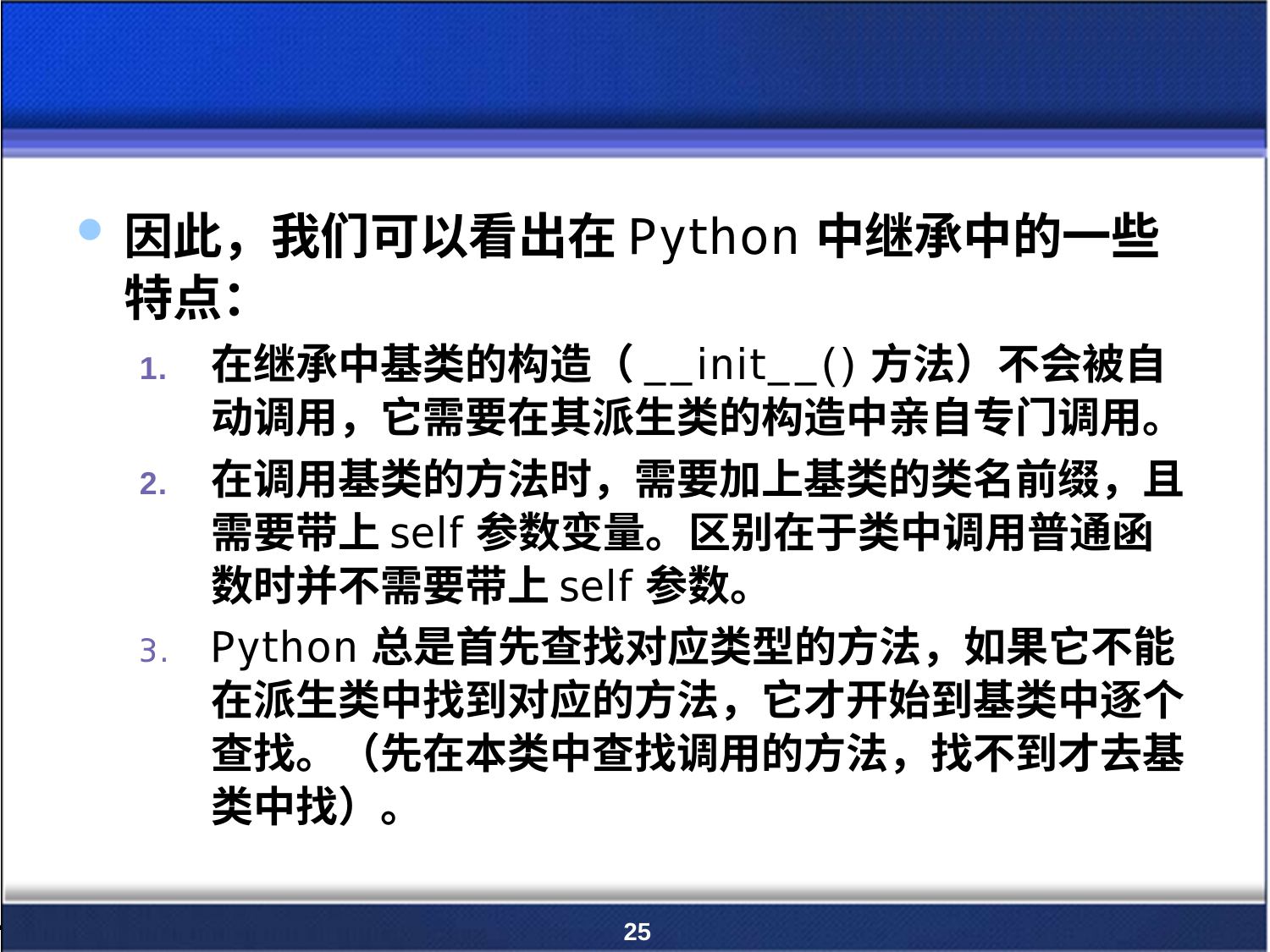

#
因此，我们可以看出在Python中继承中的一些特点：
在继承中基类的构造（__init__()方法）不会被自动调用，它需要在其派生类的构造中亲自专门调用。
在调用基类的方法时，需要加上基类的类名前缀，且需要带上self参数变量。区别在于类中调用普通函数时并不需要带上self参数。
Python总是首先查找对应类型的方法，如果它不能在派生类中找到对应的方法，它才开始到基类中逐个查找。（先在本类中查找调用的方法，找不到才去基类中找）。

25